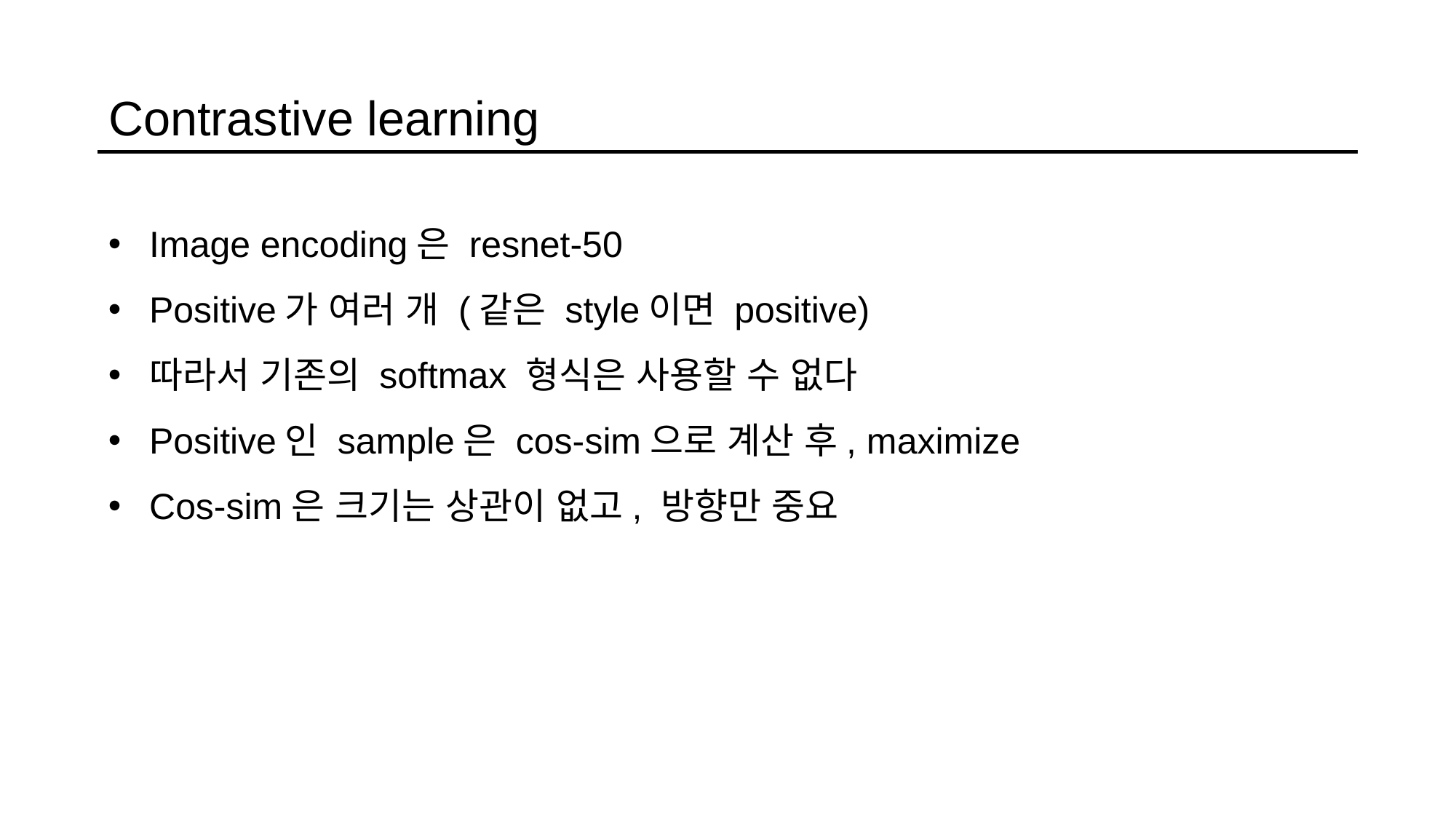

Contrastive learning
Image encoding은 resnet-50
Positive가 여러 개 (같은 style이면 positive)
따라서 기존의 softmax 형식은 사용할 수 없다
Positive인 sample은 cos-sim으로 계산 후, maximize
Cos-sim은 크기는 상관이 없고, 방향만 중요